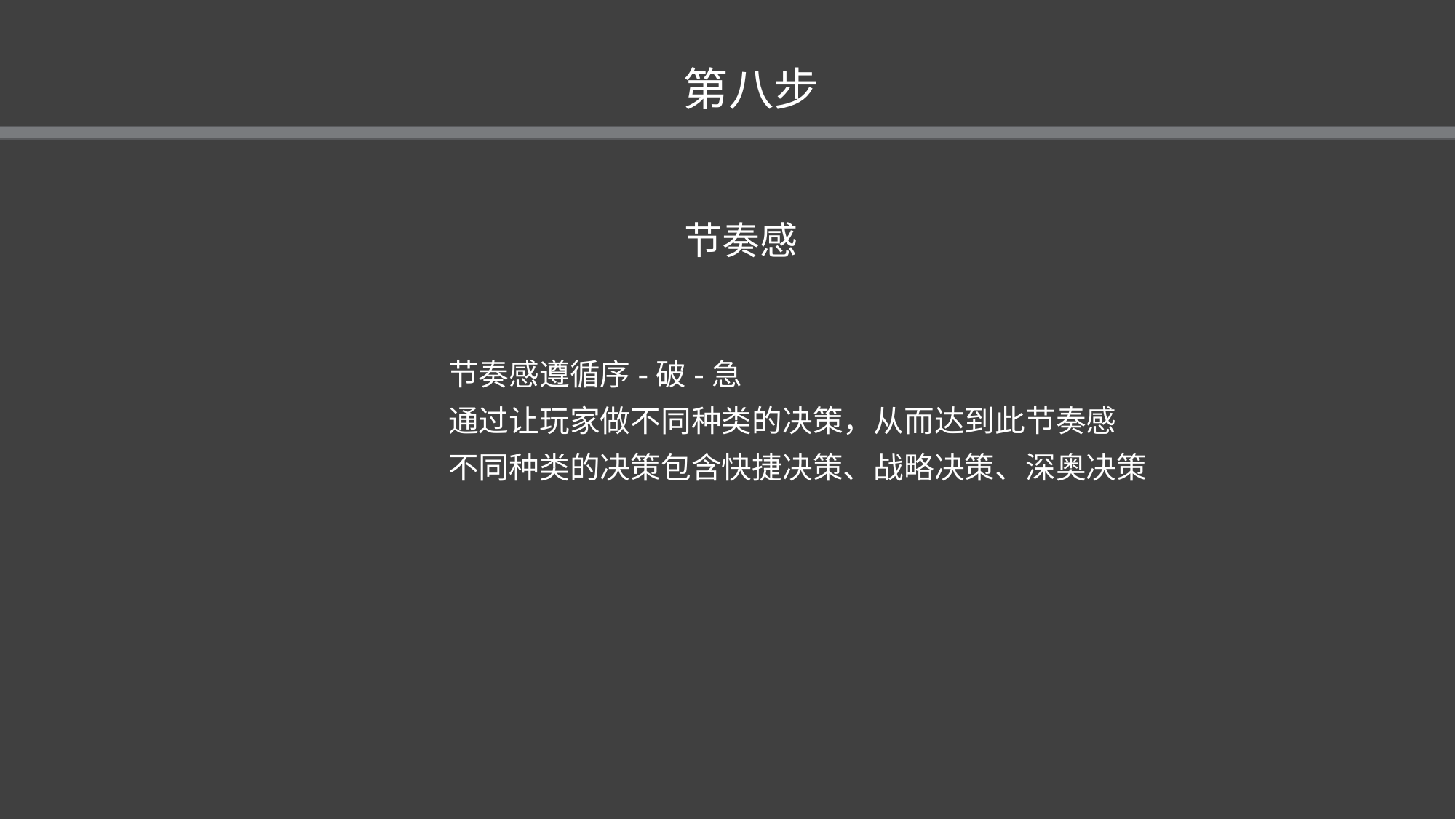

第八步

节奏感
节奏感遵循序-破-急
通过让玩家做不同种类的决策，从而达到此节奏感
不同种类的决策包含快捷决策、战略决策、深奥决策